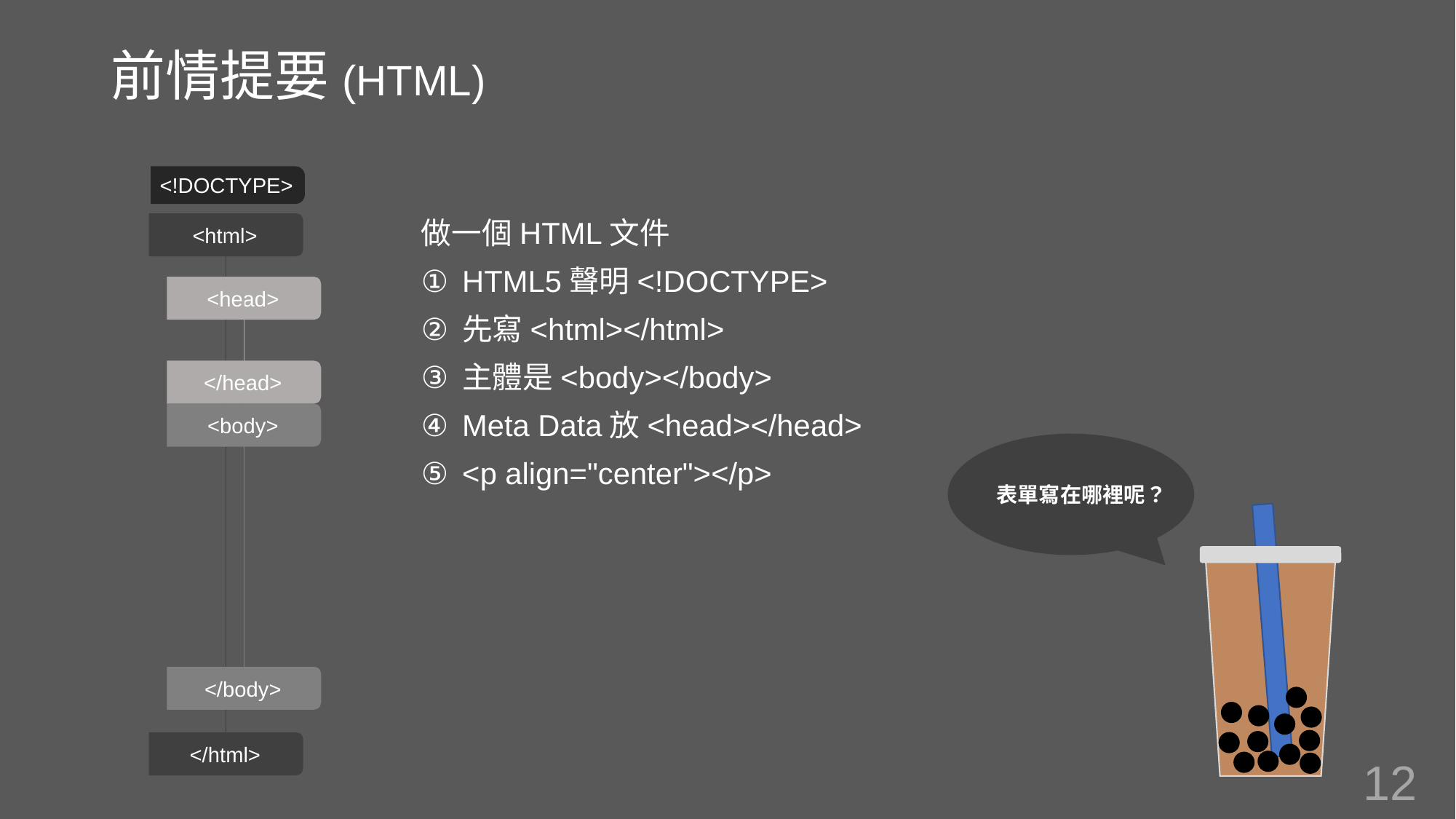

前情提要(HTML)
<!DOCTYPE>
做一個HTML文件
HTML5聲明<!DOCTYPE>
先寫<html></html>
主體是<body></body>
Meta Data放<head></head>
<p align="center"></p>
<html>
</html>
<head>
</head>
<body>
</body>
表單寫在哪裡呢？

12